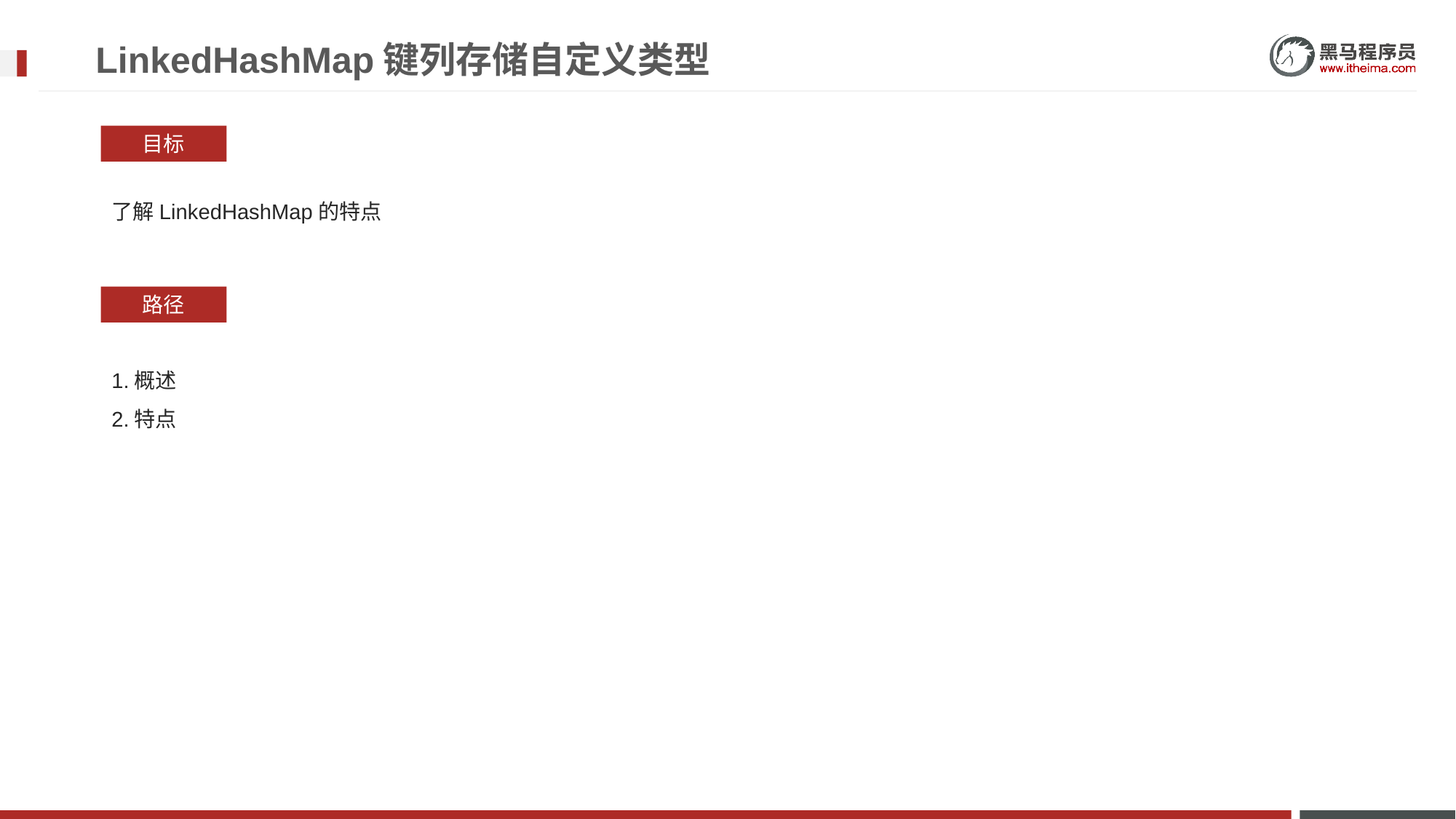

# LinkedHashMap键列存储自定义类型
目标
了解LinkedHashMap的特点
路径
1.概述
2.特点